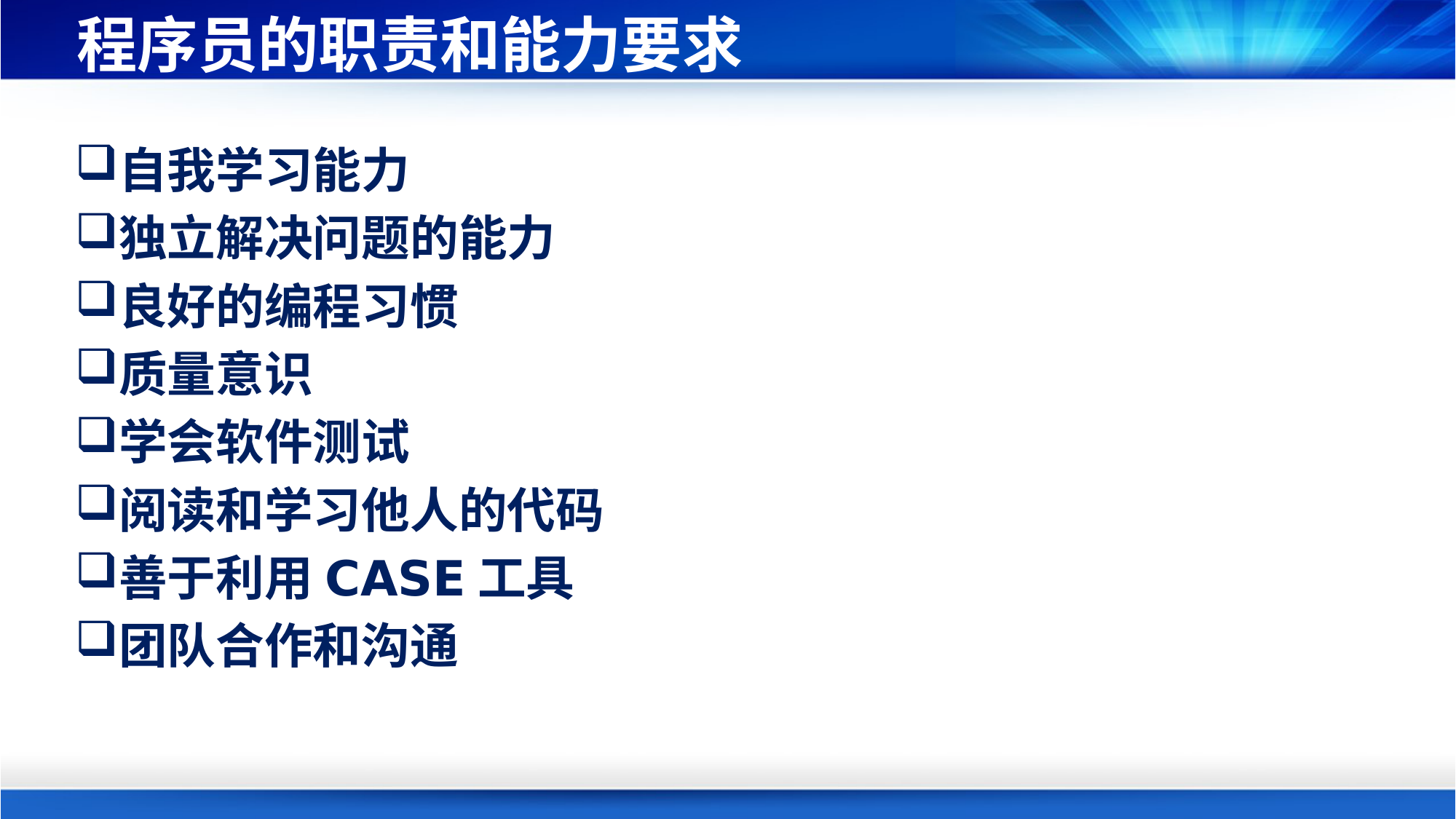

# 程序员的职责和能力要求
自我学习能力
独立解决问题的能力
良好的编程习惯
质量意识
学会软件测试
阅读和学习他人的代码
善于利用CASE工具
团队合作和沟通